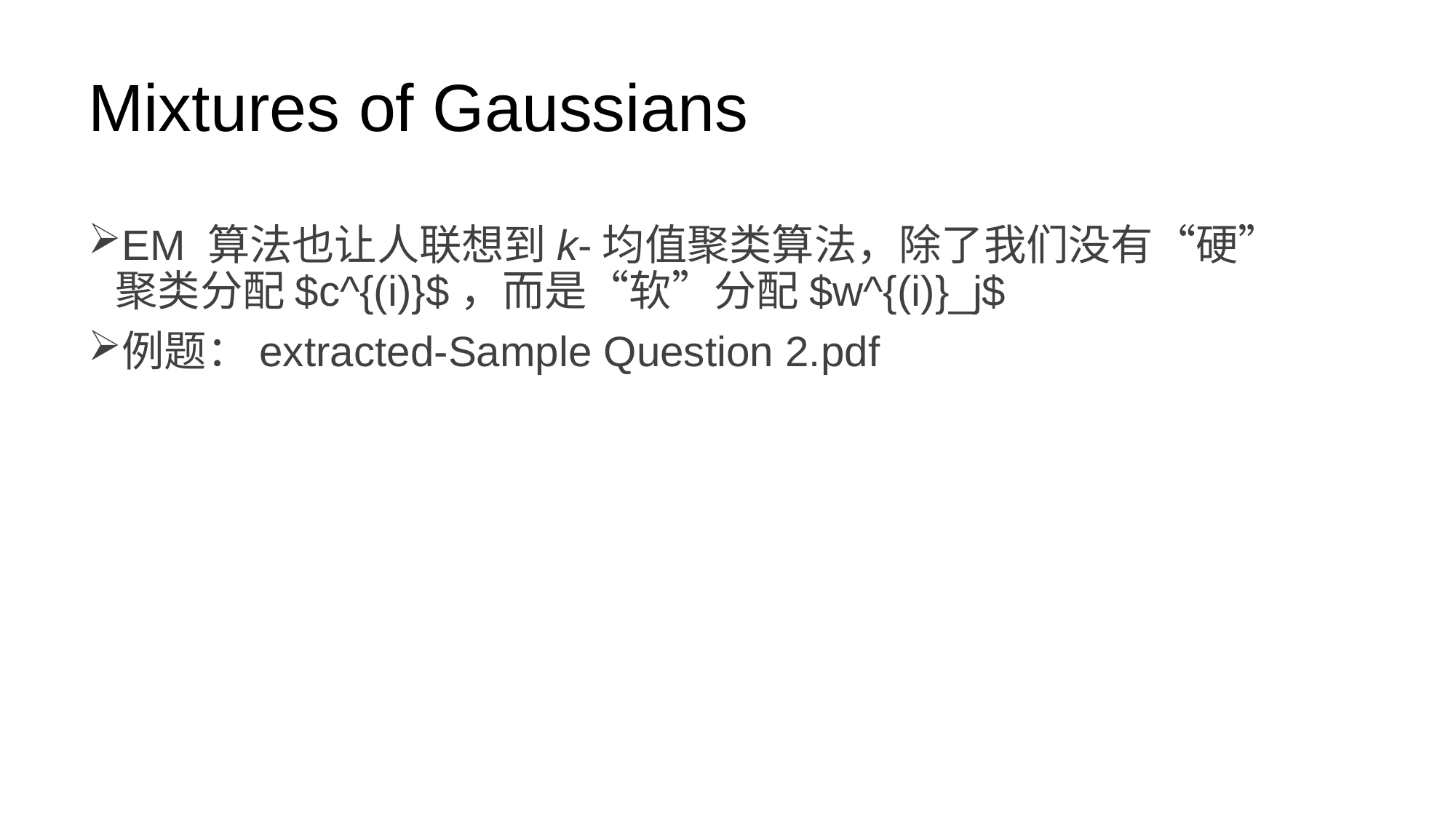

# Mixtures of Gaussians
EM 算法也让人联想到k-均值聚类算法，除了我们没有“硬”聚类分配$c^{(i)}$，而是“软”分配$w^{(i)}_j$
例题：extracted-Sample Question 2.pdf